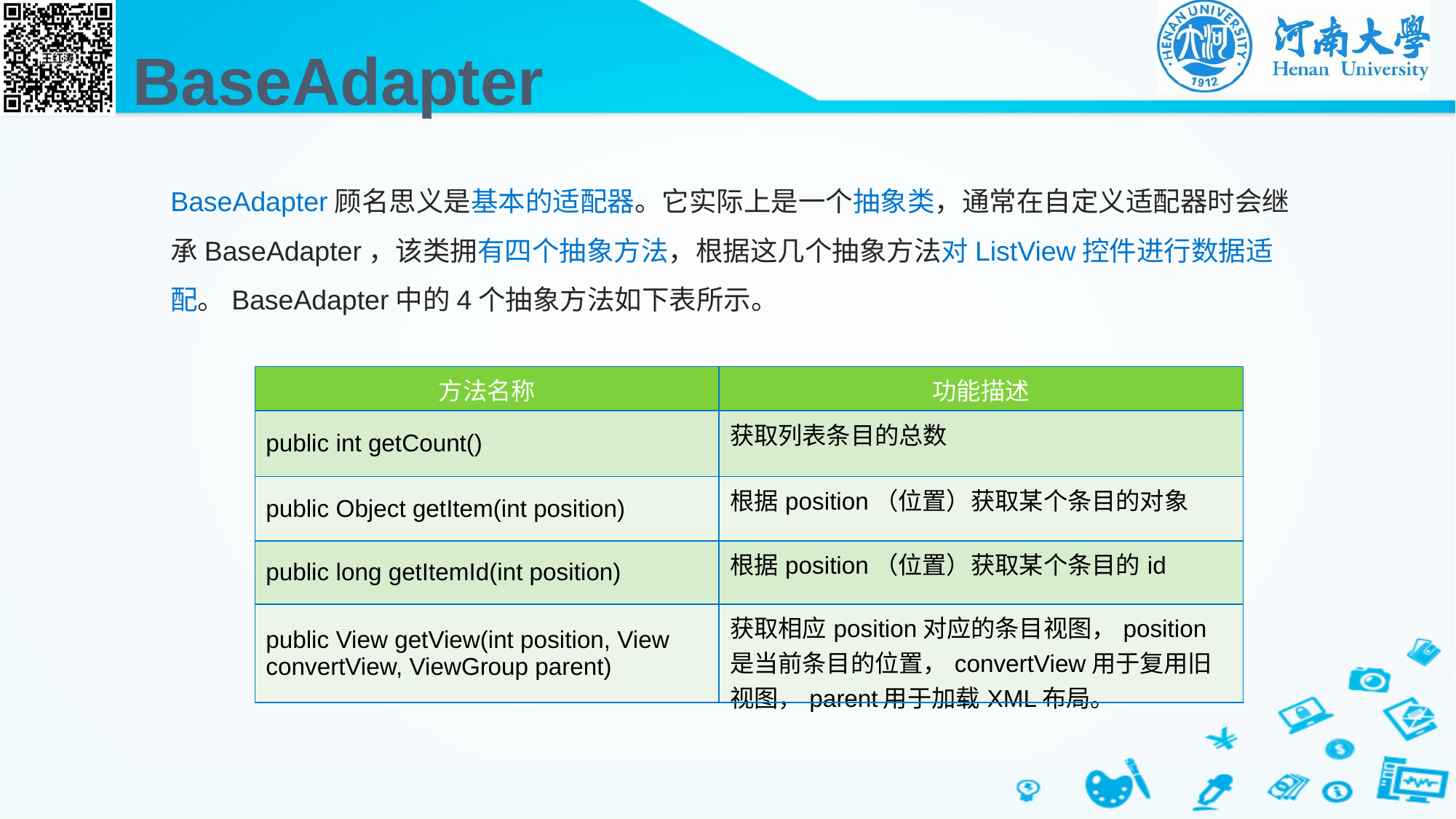

# BaseAdapter
BaseAdapter顾名思义是基本的适配器。它实际上是一个抽象类，通常在自定义适配器时会继承BaseAdapter，该类拥有四个抽象方法，根据这几个抽象方法对ListView控件进行数据适配。BaseAdapter中的4个抽象方法如下表所示。
| 方法名称 | 功能描述 |
| --- | --- |
| public int getCount() | 获取列表条目的总数 |
| public Object getItem(int position) | 根据position（位置）获取某个条目的对象 |
| public long getItemId(int position) | 根据position（位置）获取某个条目的id |
| public View getView(int position, View convertView, ViewGroup parent) | 获取相应position对应的条目视图，position是当前条目的位置，convertView用于复用旧视图，parent用于加载XML布局。 |